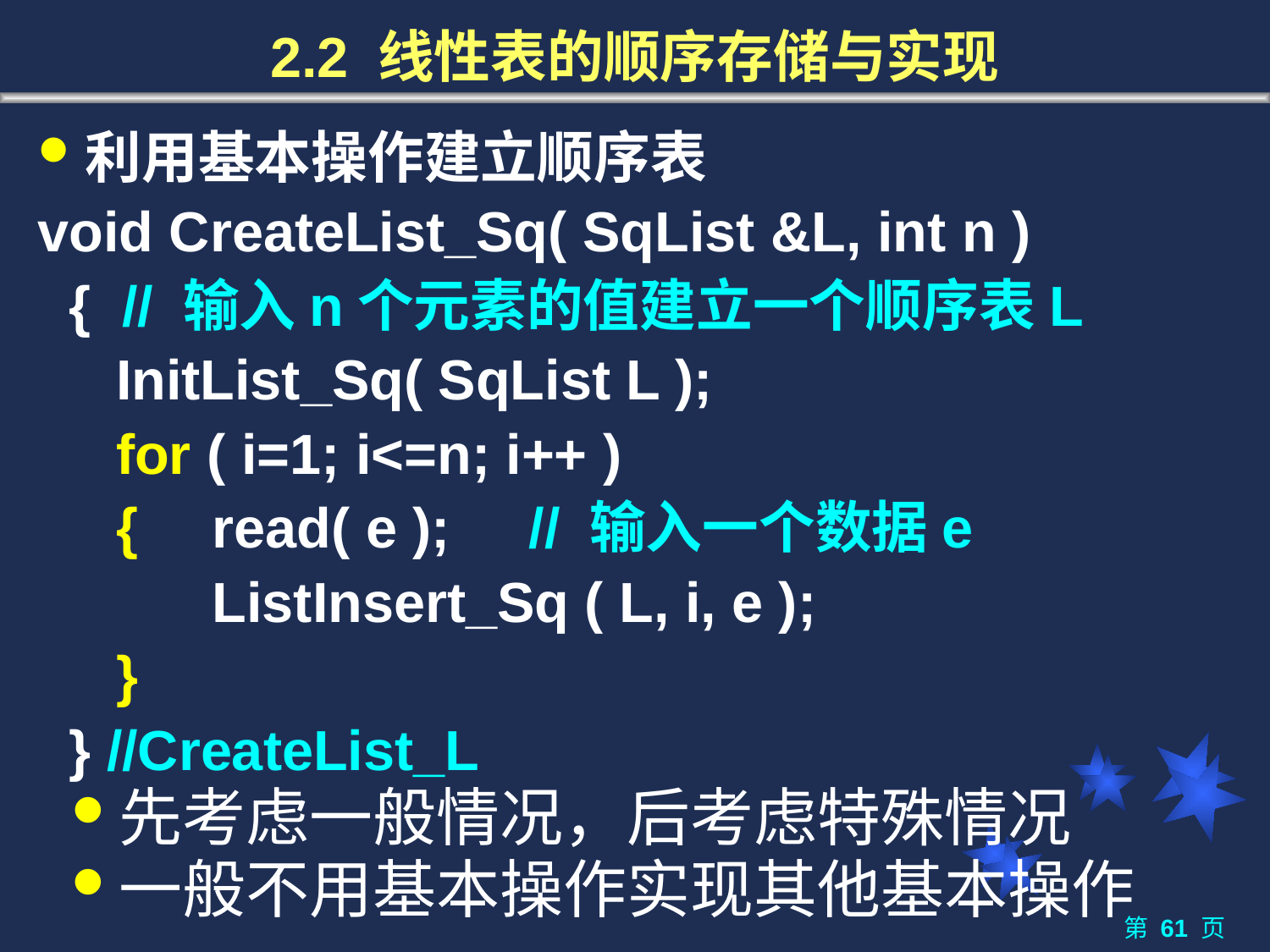

# 2.2 线性表的顺序存储与实现
利用基本操作建立顺序表
void CreateList_Sq( SqList &L, int n )
  {  // 输入n个元素的值建立一个顺序表L
     InitList_Sq( SqList L );
     for ( i=1; i<=n; i++ )
     { 	read( e );     // 输入一个数据e
        	ListInsert_Sq ( L, i, e );
     }
  } //CreateList_L
先考虑一般情况，后考虑特殊情况
一般不用基本操作实现其他基本操作
第 61 页